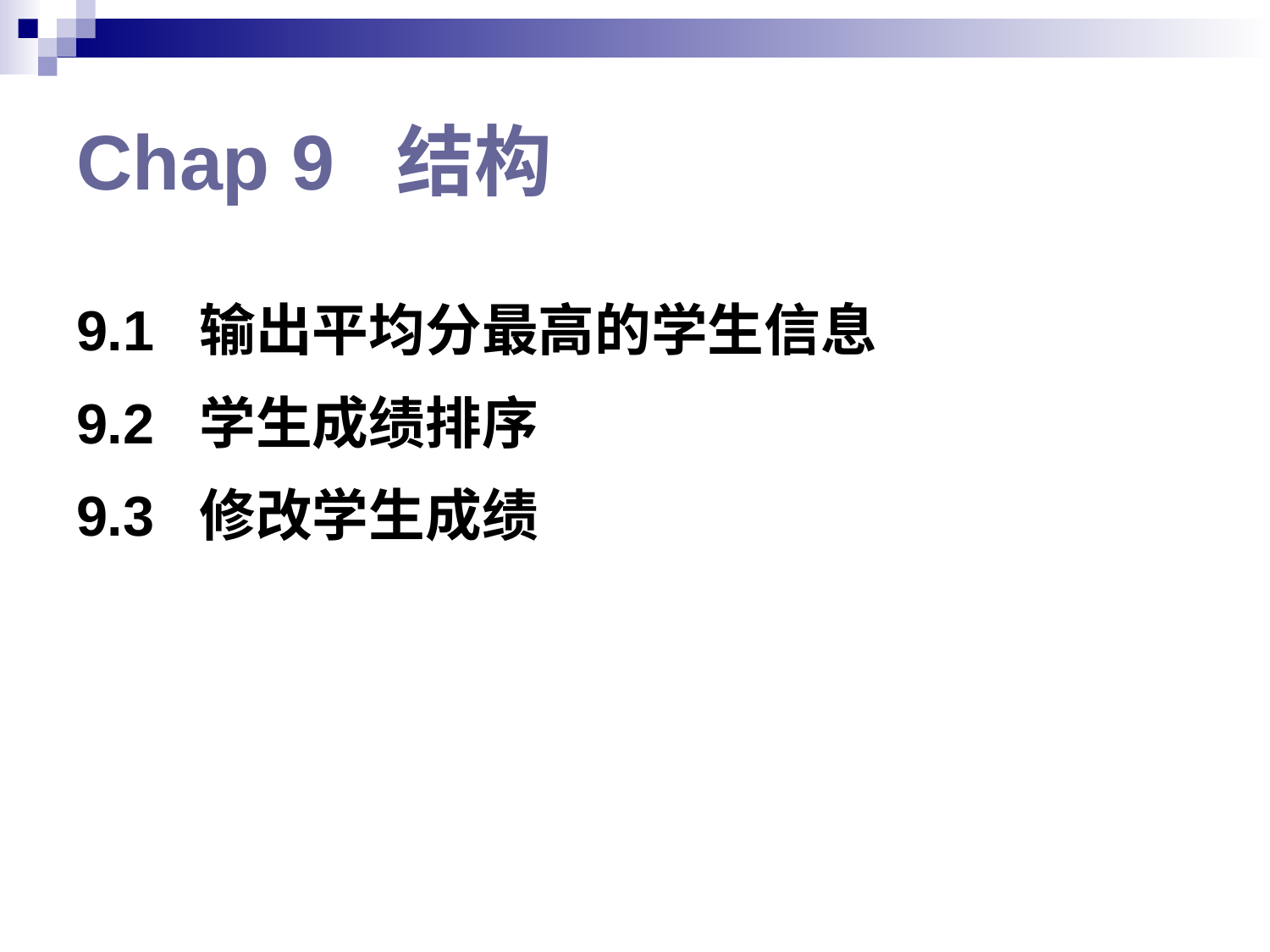

# Chap 9  结构
9.1  输出平均分最高的学生信息
9.2  学生成绩排序
9.3  修改学生成绩